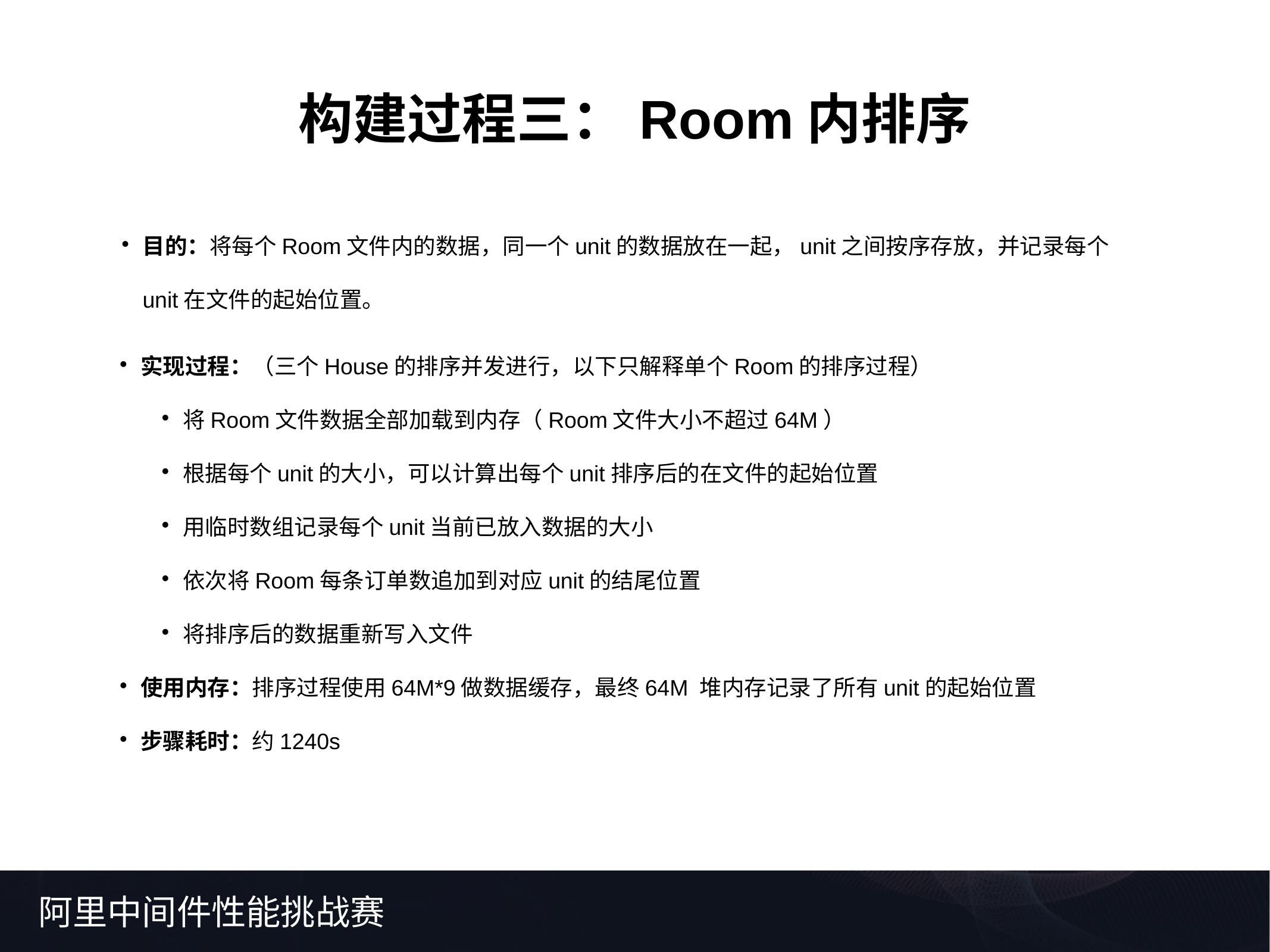

构建过程三：Room内排序
目的：将每个Room文件内的数据，同一个unit的数据放在一起，unit之间按序存放，并记录每个unit在文件的起始位置。

实现过程：（三个House的排序并发进行，以下只解释单个Room的排序过程）
将Room文件数据全部加载到内存（Room文件大小不超过64M）
根据每个unit的大小，可以计算出每个unit排序后的在文件的起始位置
用临时数组记录每个unit当前已放入数据的大小
依次将Room每条订单数追加到对应unit的结尾位置
将排序后的数据重新写入文件
使用内存：排序过程使用64M*9做数据缓存，最终64M 堆内存记录了所有unit的起始位置
步骤耗时：约1240s